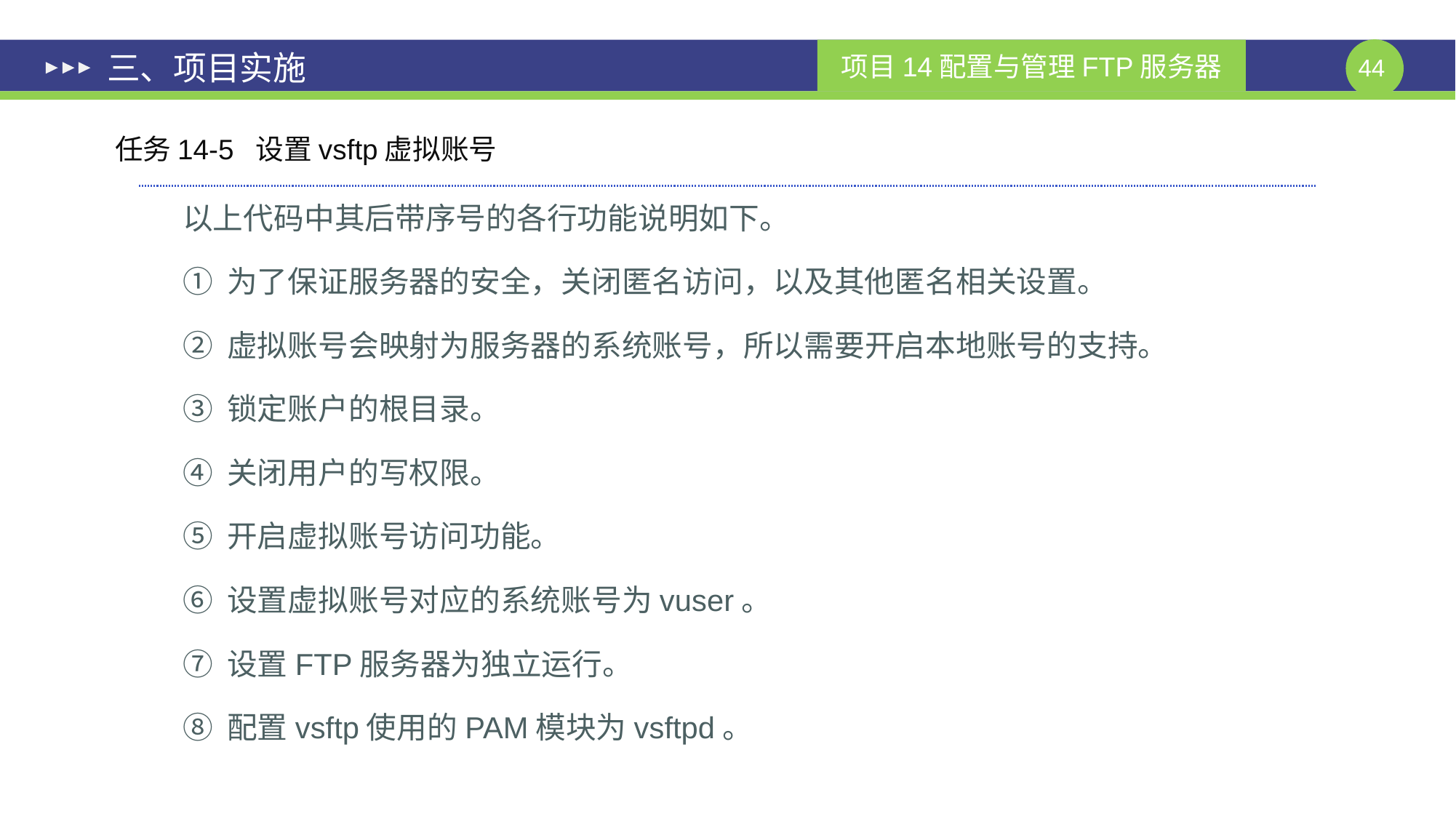

# 三、项目实施
任务14-5  设置vsftp虚拟账号
以上代码中其后带序号的各行功能说明如下。
① 为了保证服务器的安全，关闭匿名访问，以及其他匿名相关设置。
② 虚拟账号会映射为服务器的系统账号，所以需要开启本地账号的支持。
③ 锁定账户的根目录。
④ 关闭用户的写权限。
⑤ 开启虚拟账号访问功能。
⑥ 设置虚拟账号对应的系统账号为vuser。
⑦ 设置FTP服务器为独立运行。
⑧ 配置vsftp使用的PAM模块为vsftpd。